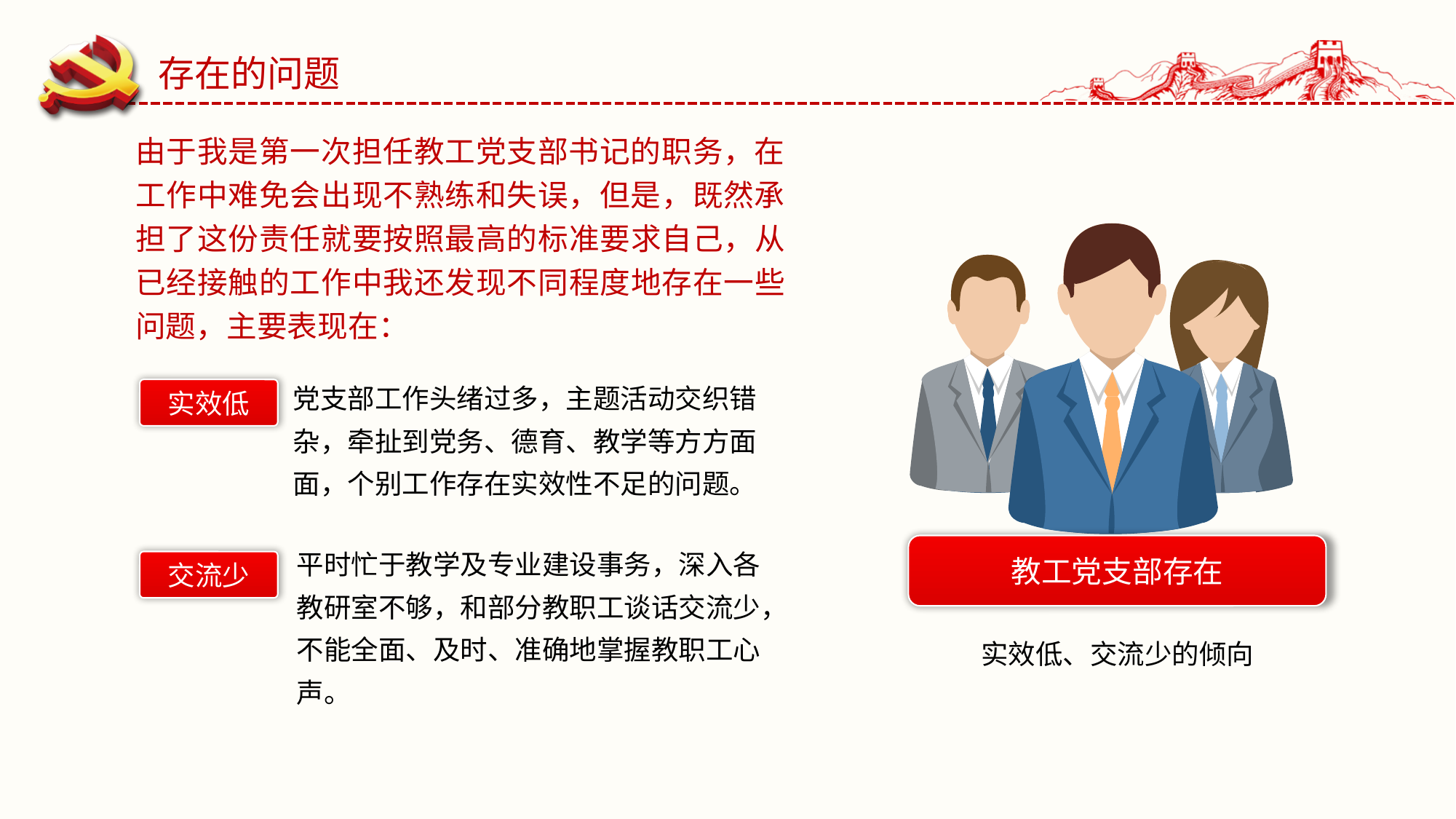

存在的问题
由于我是第一次担任教工党支部书记的职务，在工作中难免会出现不熟练和失误，但是，既然承担了这份责任就要按照最高的标准要求自己，从已经接触的工作中我还发现不同程度地存在一些问题，主要表现在：

党支部工作头绪过多，主题活动交织错杂，牵扯到党务、德育、教学等方方面面，个别工作存在实效性不足的问题。
实效低
平时忙于教学及专业建设事务，深入各教研室不够，和部分教职工谈话交流少，不能全面、及时、准确地掌握教职工心声。
教工党支部存在
交流少
实效低、交流少的倾向